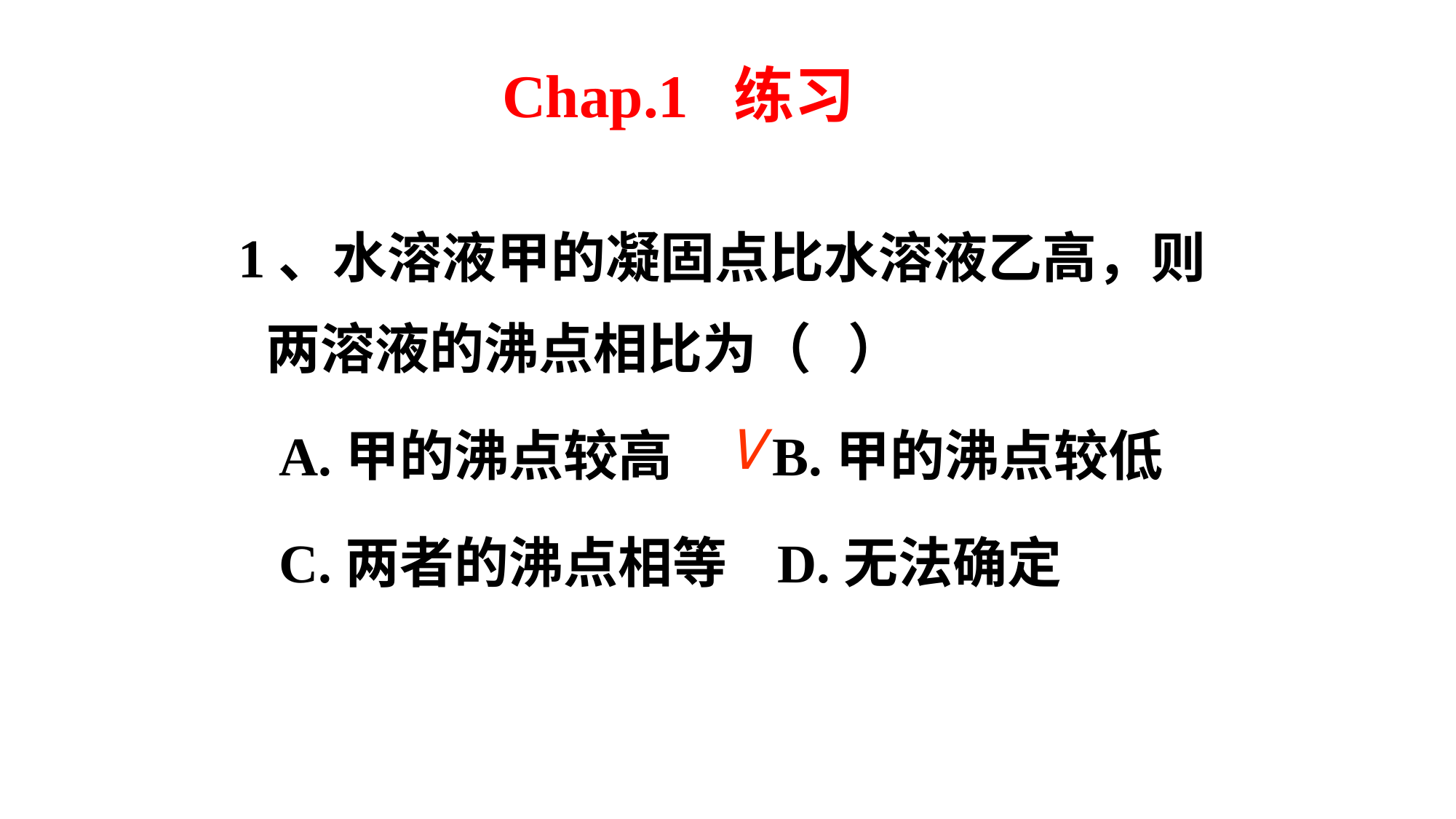

# Chap.1  练习
1、水溶液甲的凝固点比水溶液乙高，则两溶液的沸点相比为（   ）
   A.甲的沸点较高       B.甲的沸点较低
   C.两者的沸点相等   D.无法确定
V
18